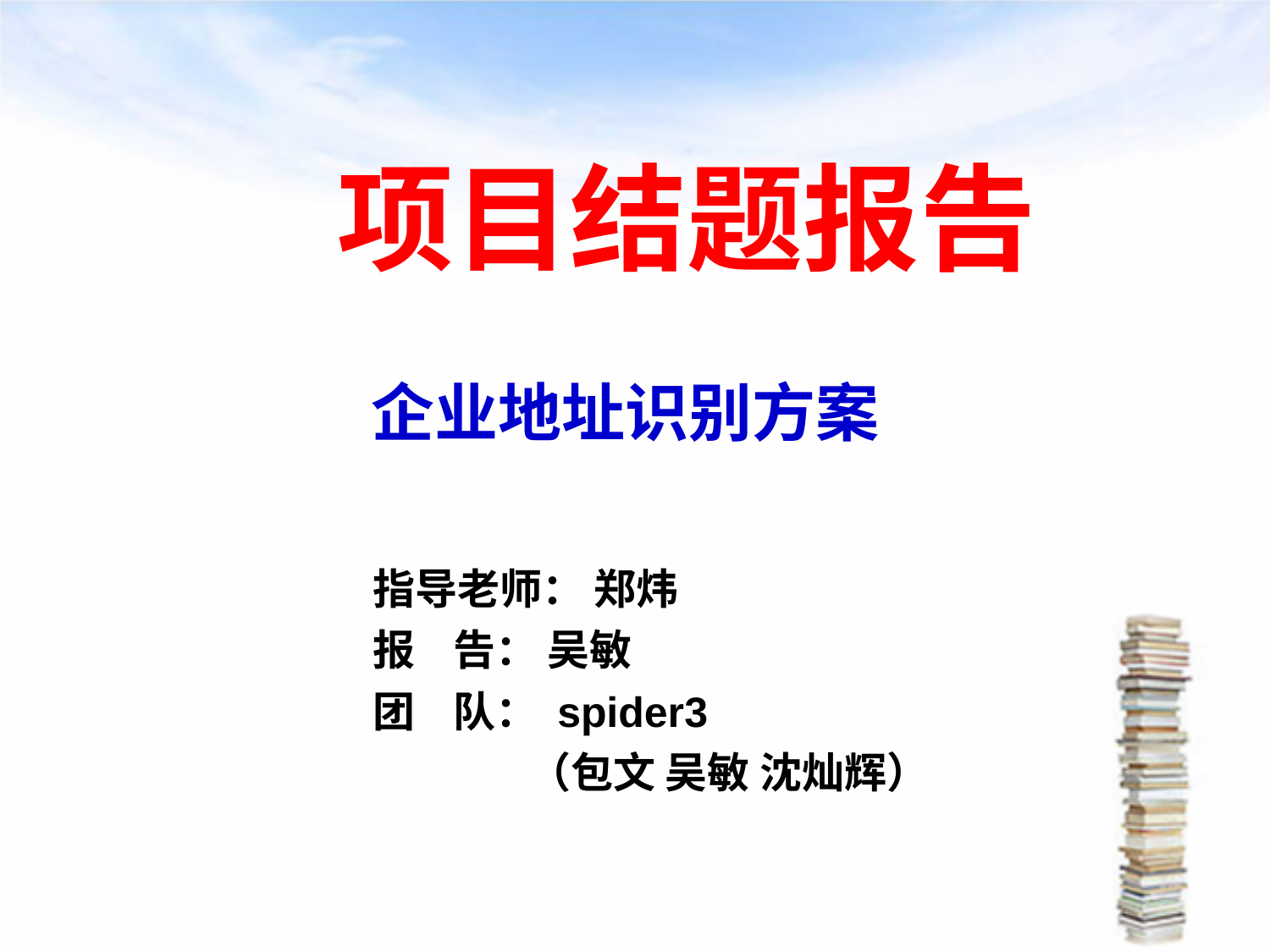

项目结题报告
企业地址识别方案
指导老师： 郑炜
报    告： 吴敏
团    队： spider3
	  （包文 吴敏 沈灿辉）